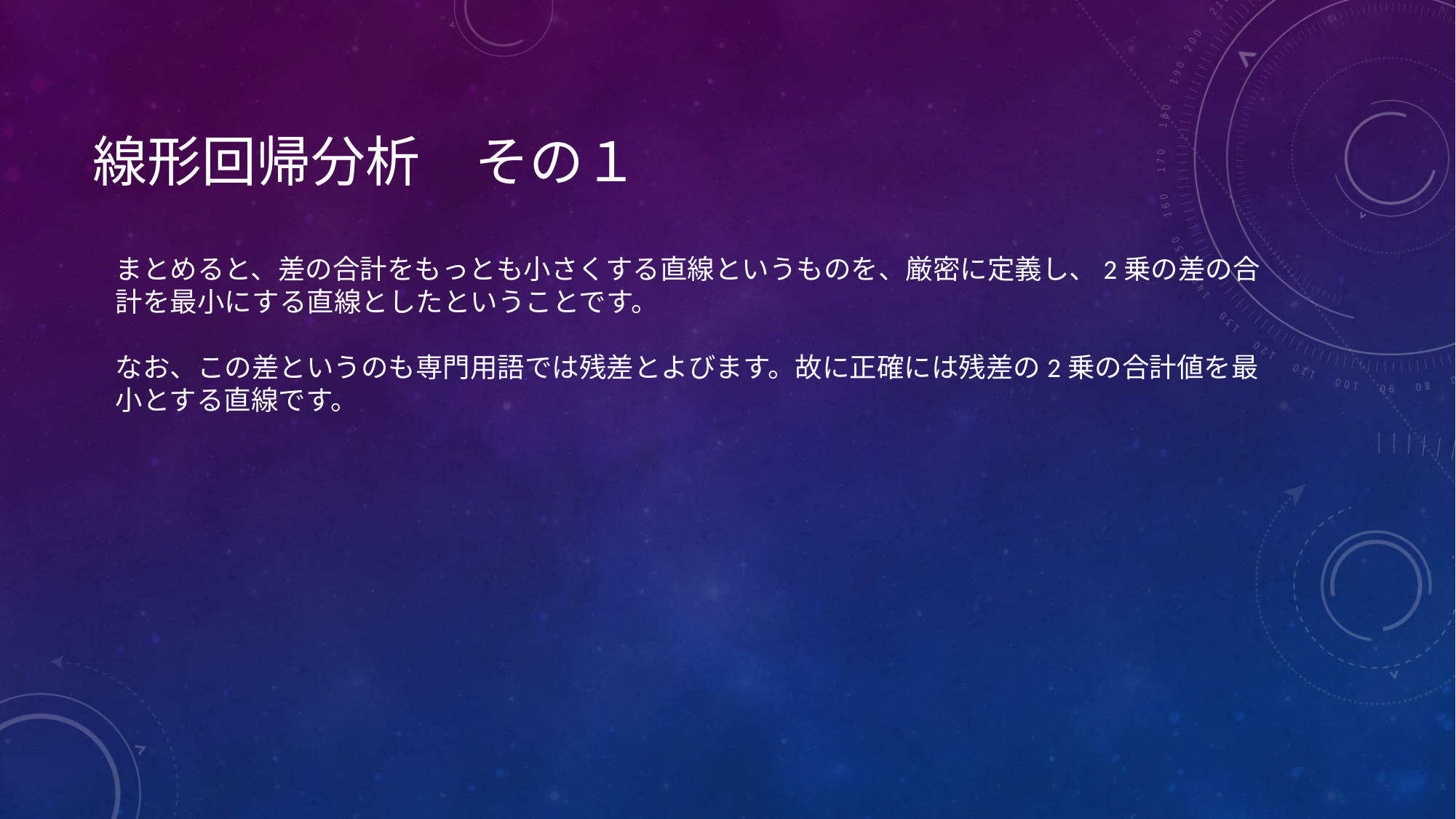

# 線形回帰分析　その１
まとめると、差の合計をもっとも小さくする直線というものを、厳密に定義し、2乗の差の合計を最小にする直線としたということです。

なお、この差というのも専門用語では残差とよびます。故に正確には残差の2乗の合計値を最小とする直線です。